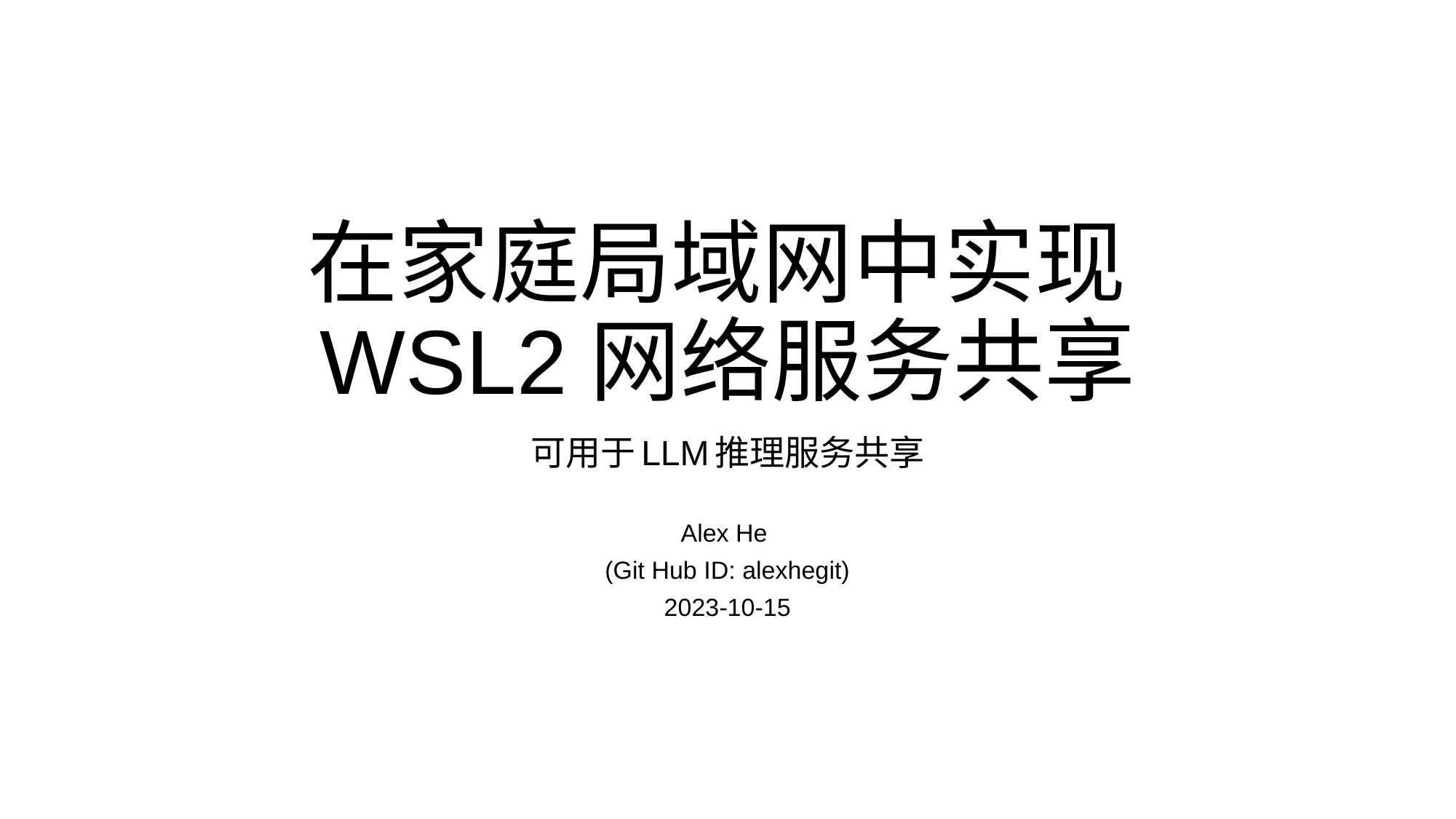

# 在家庭局域网中实现WSL2网络服务共享
可用于LLM推理服务共享

Alex He
(Git Hub ID: alexhegit)
2023-10-15